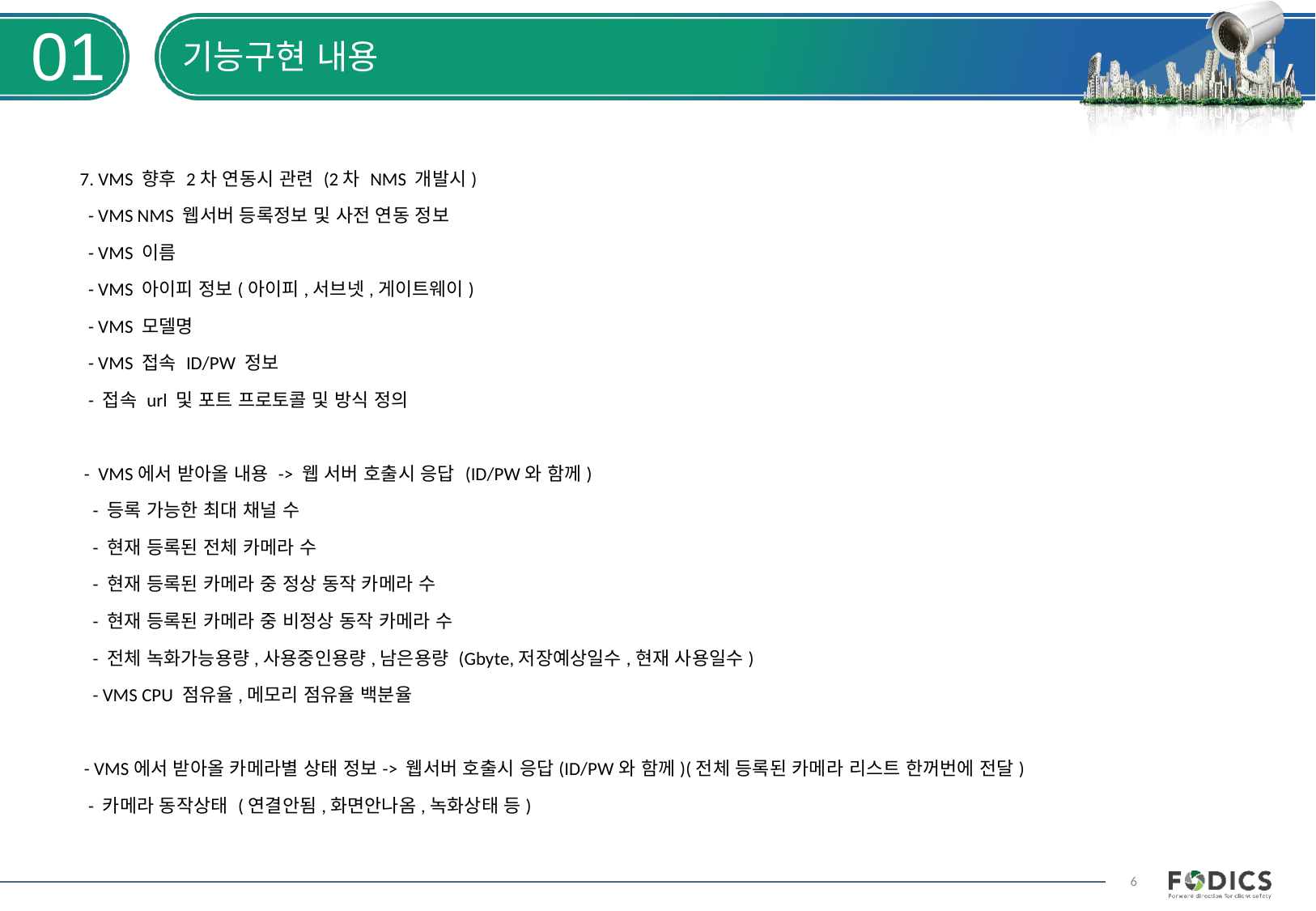

01
# 기능구현 내용

7. VMS 향후 2차 연동시 관련 (2차 NMS 개발시)
  - VMS NMS 웹서버 등록정보 및 사전 연동 정보
  - VMS 이름
  - VMS 아이피 정보(아이피,서브넷,게이트웨이)
  - VMS 모델명
  - VMS 접속 ID/PW 정보
  - 접속 url 및 포트 프로토콜 및 방식 정의

 -  VMS에서 받아올 내용 -> 웹 서버 호출시 응답 (ID/PW와 함께)
   - 등록 가능한 최대 채널 수
   - 현재 등록된 전체 카메라 수
   - 현재 등록된 카메라 중 정상 동작 카메라 수
   - 현재 등록된 카메라 중 비정상 동작 카메라 수
   - 전체 녹화가능용량,사용중인용량,남은용량 (Gbyte,저장예상일수,현재 사용일수)
   - VMS CPU 점유율,메모리 점유율 백분율

 - VMS에서 받아올 카메라별 상태 정보-> 웹서버 호출시 응답(ID/PW와 함께)(전체 등록된 카메라 리스트 한꺼번에 전달)
  - 카메라 동작상태 (연결안됨,화면안나옴,녹화상태 등)

6